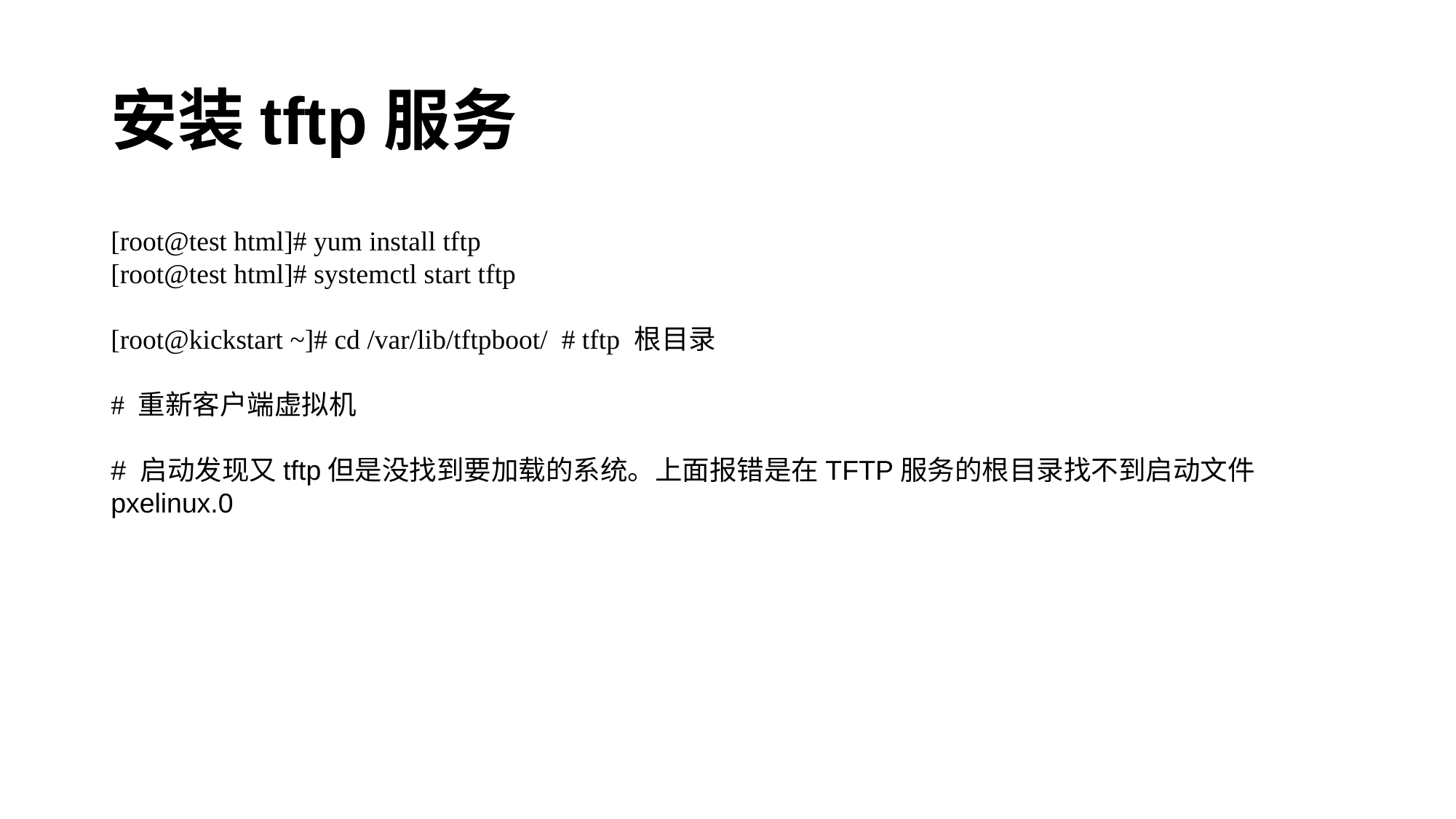

# 安装tftp服务
[root@test html]# yum install tftp
[root@test html]# systemctl start tftp

[root@kickstart ~]# cd /var/lib/tftpboot/  # tftp 根目录

# 重新客户端虚拟机

# 启动发现又tftp但是没找到要加载的系统。上面报错是在TFTP服务的根目录找不到启动文件pxelinux.0